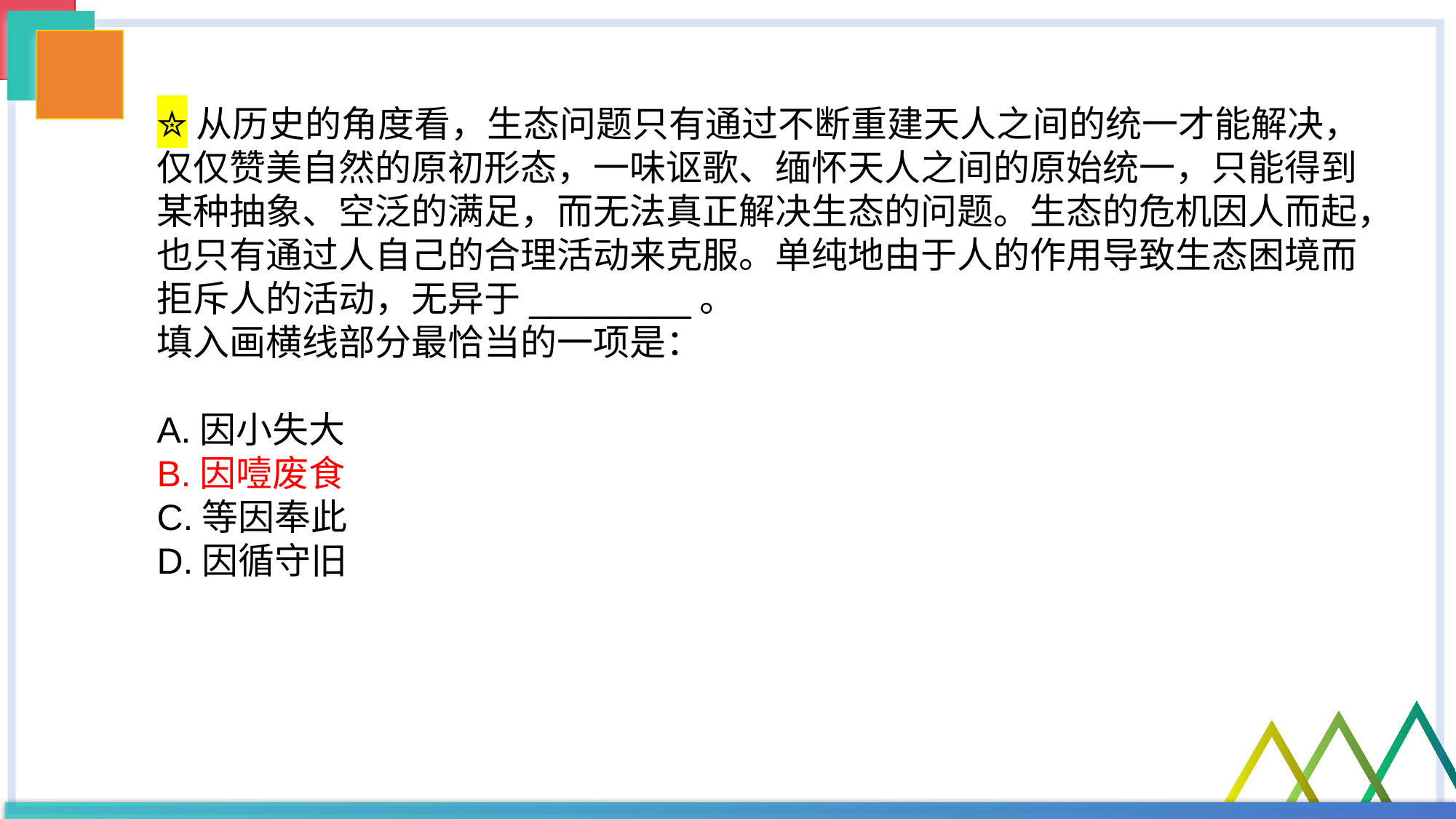

✮从历史的角度看，生态问题只有通过不断重建天人之间的统一才能解决，仅仅赞美自然的原初形态，一味讴歌、缅怀天人之间的原始统一，只能得到某种抽象、空泛的满足，而无法真正解决生态的问题。生态的危机因人而起，也只有通过人自己的合理活动来克服。单纯地由于人的作用导致生态困境而拒斥人的活动，无异于________。
填入画横线部分最恰当的一项是：

A.因小失大
B.因噎废食
C.等因奉此
D.因循守旧